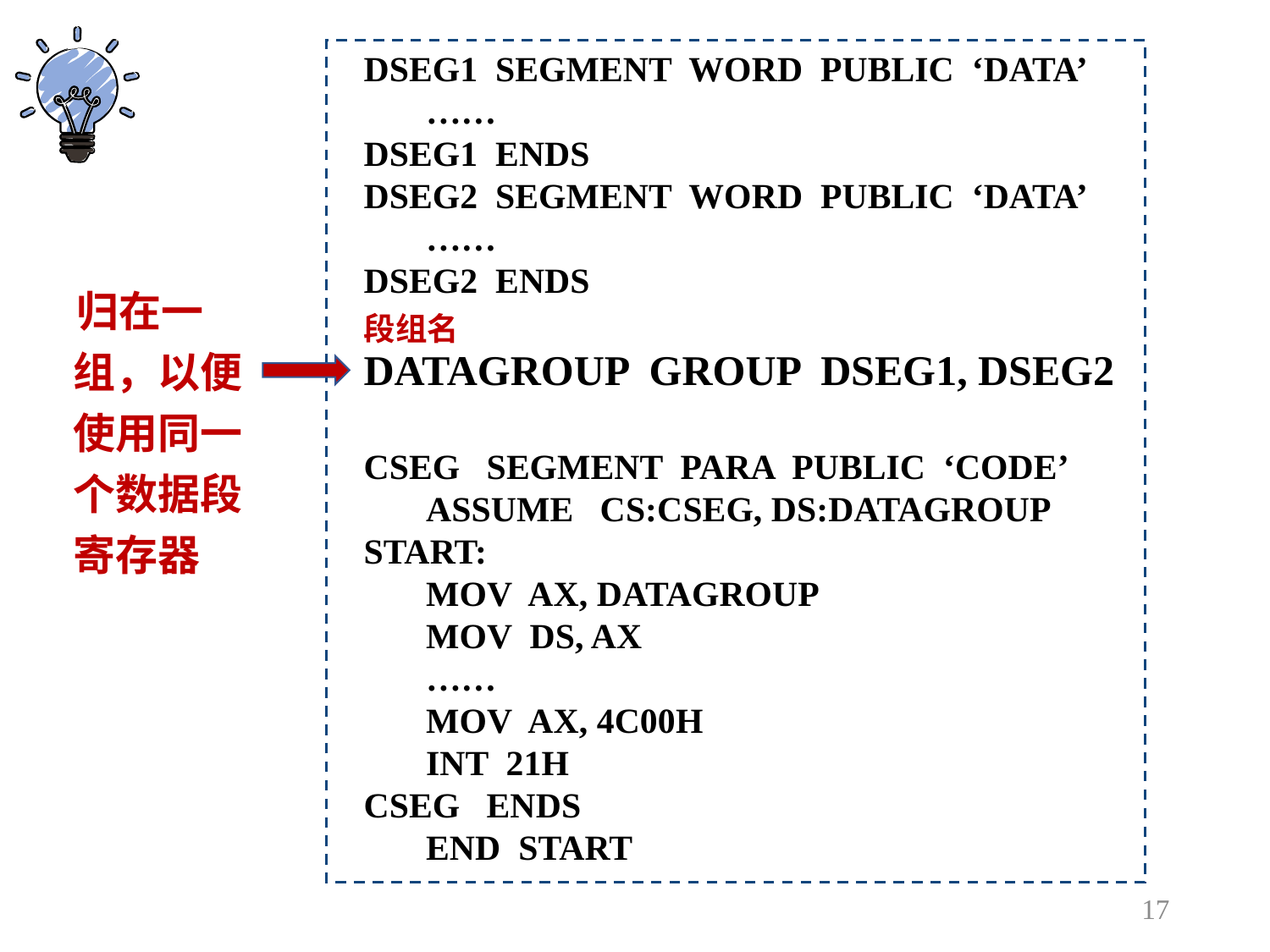

dseg1  segment  word  public  ‘data’
       ……
dseg1  ends
dseg2  segment  word  public  ‘data’
       ……
dseg2  ends

Datagroup  group  dseg1, dseg2

cseg   segment  para  public  ‘code’
       assume   cs:cseg, ds:datagroup
start:
       mov  ax, datagroup
       mov  ds, ax
       ……
       mov  ax, 4c00h
       int  21h
cseg   ends
       end  start
      归在一组，以便使用同一个数据段寄存器
段组名

17